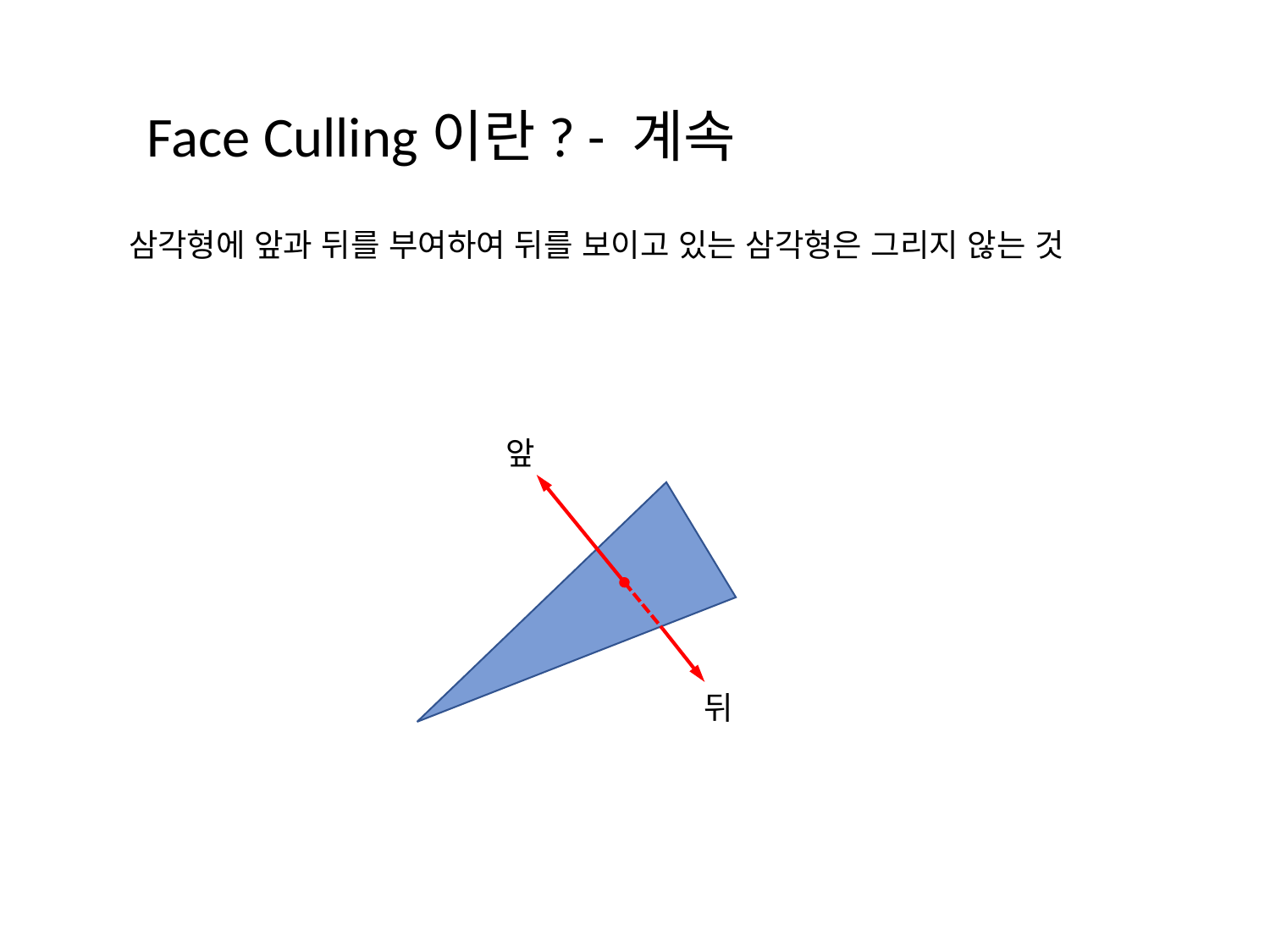

Face Culling이란? - 계속
삼각형에 앞과 뒤를 부여하여 뒤를 보이고 있는 삼각형은 그리지 않는 것
앞

뒤